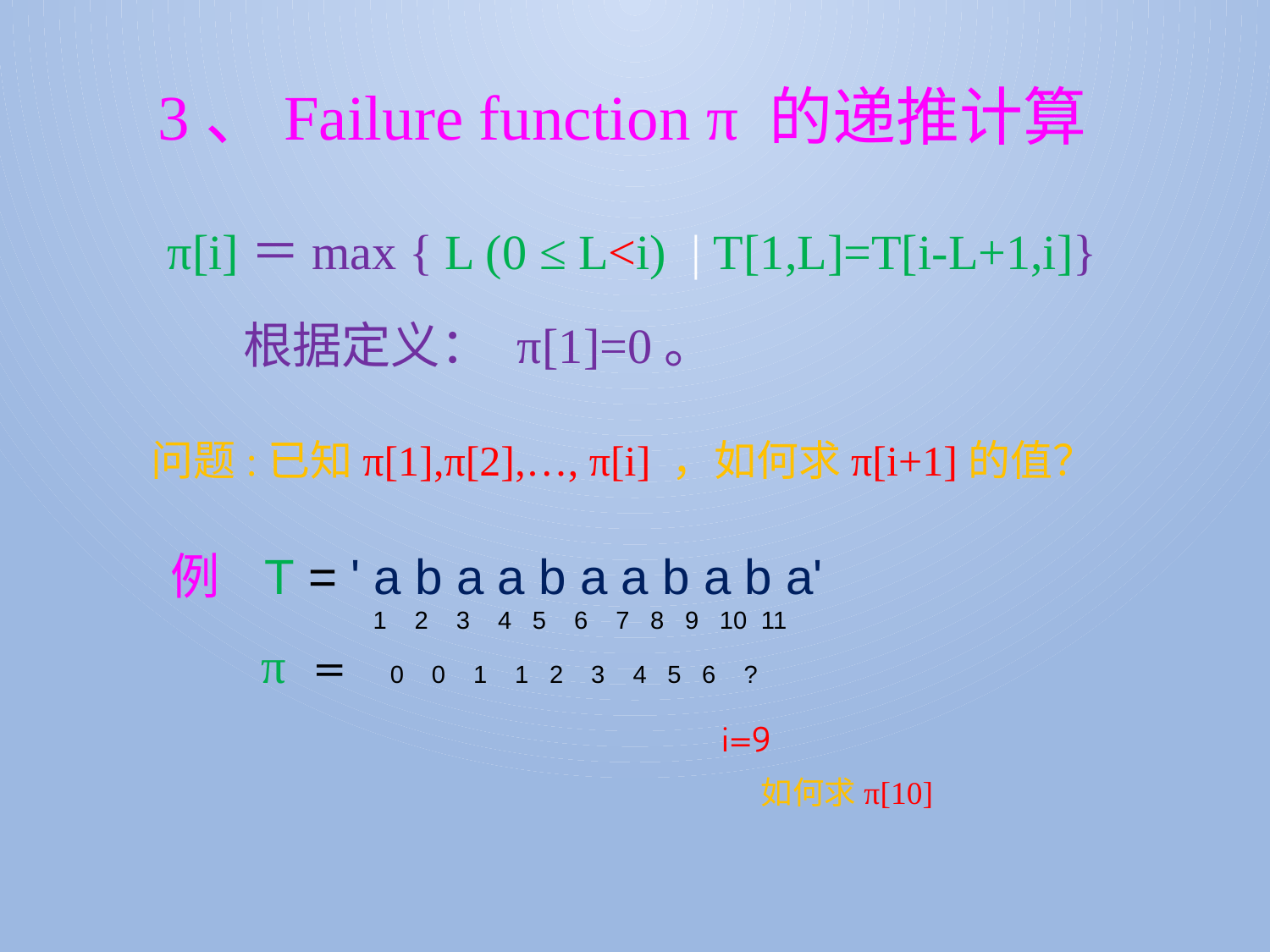

3、Failure function π 的递推计算
π[i]＝max { L (0 ≤ L<i)  | T[1,L]=T[i-L+1,i]}
根据定义： π[1]=0。
问题:已知π[1],π[2],…, π[i] ，如何求π[i+1]的值？
例   T = ' a b a a b a a b a b a'
                             1    2    3    4   5    6    7   8   9   10  11
             π  =   0    0    1    1   2    3    4   5   6    ?
i=9
如何求π[10]